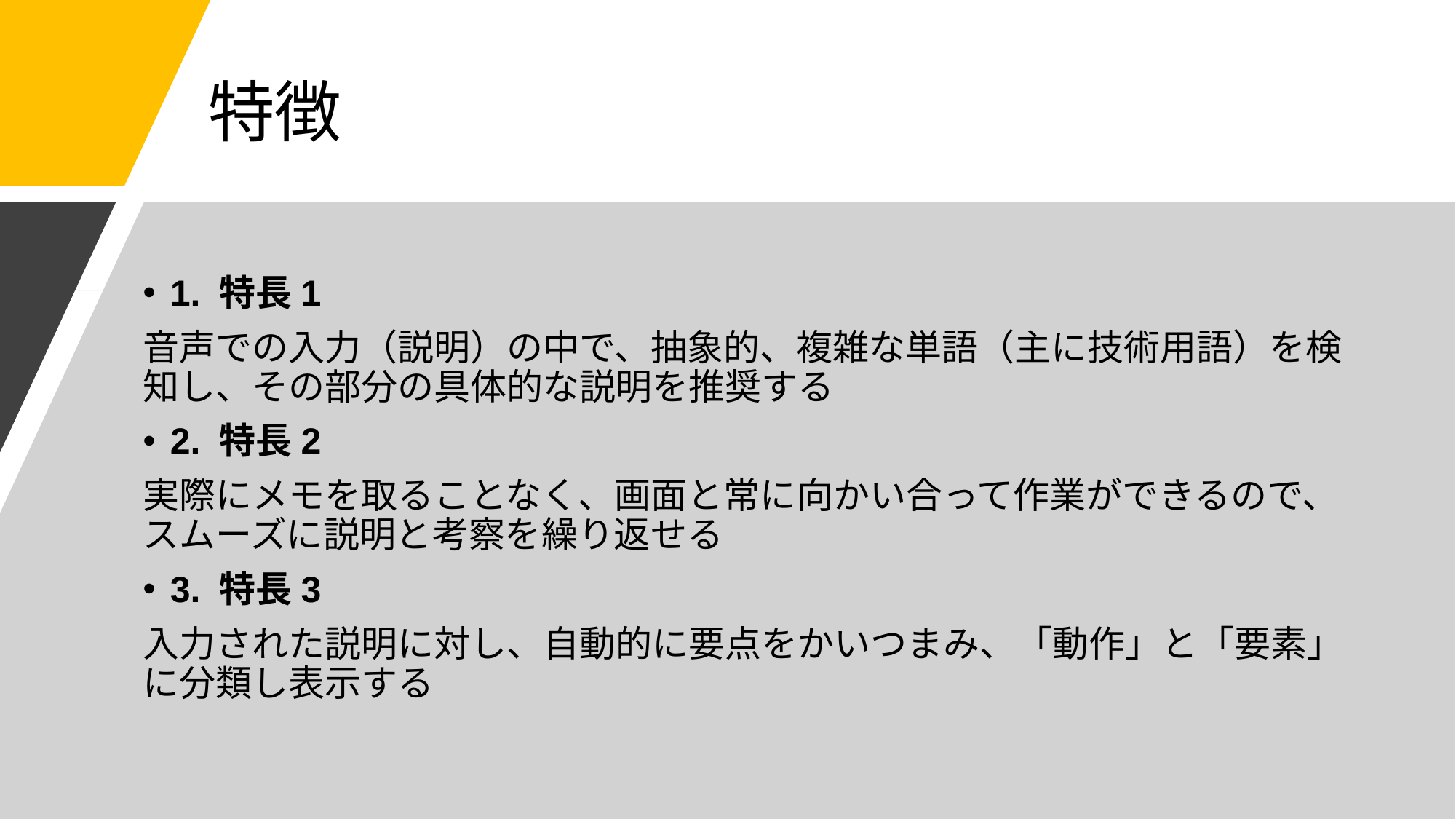

# 特徴

1. 特長1
音声での入力（説明）の中で、抽象的、複雑な単語（主に技術用語）を検知し、その部分の具体的な説明を推奨する
2. 特長2
実際にメモを取ることなく、画面と常に向かい合って作業ができるので、スムーズに説明と考察を繰り返せる
3. 特長3
入力された説明に対し、自動的に要点をかいつまみ、「動作」と「要素」に分類し表示する